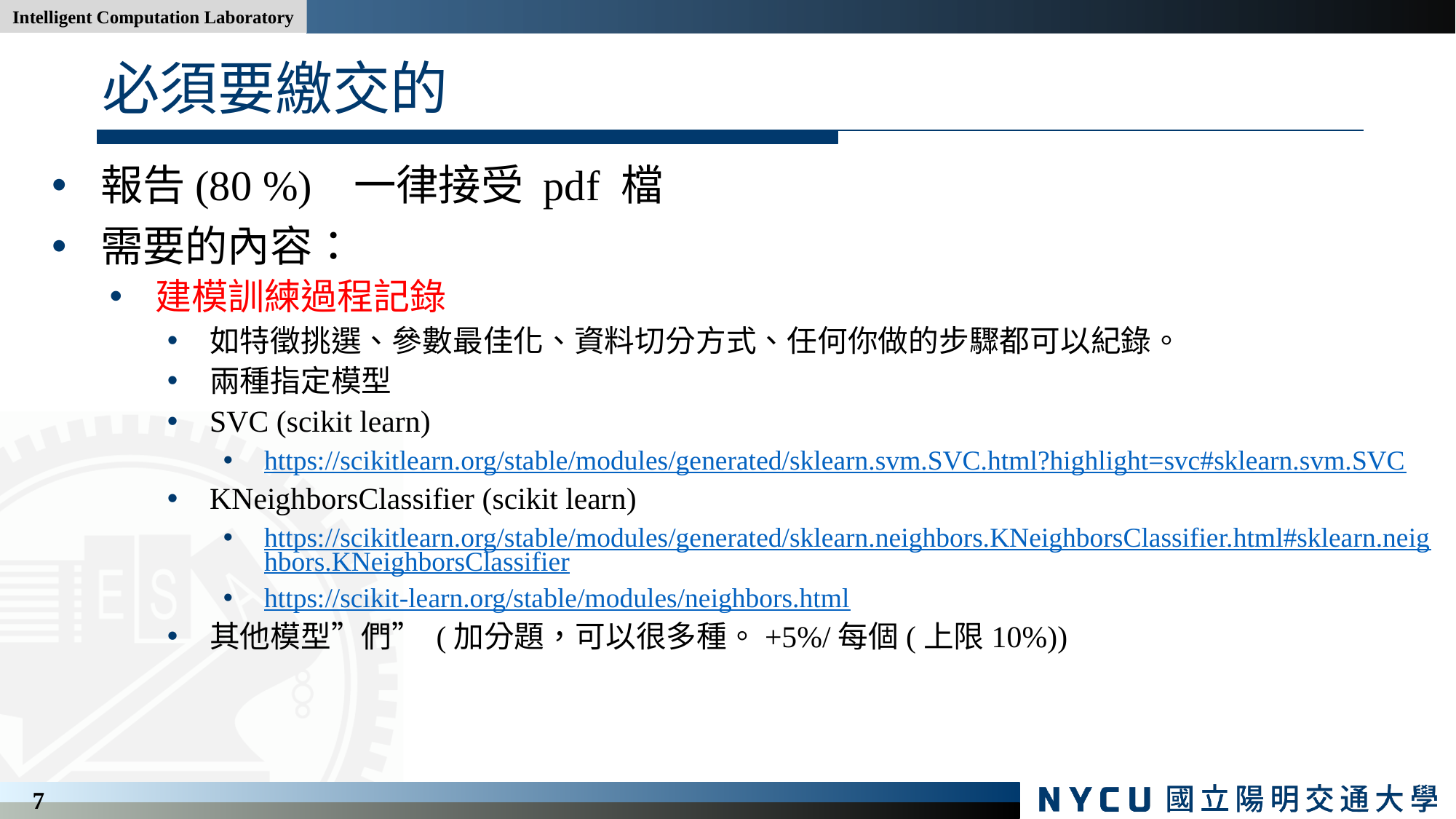

# 必須要繳交的
報告(80 %)   一律接受 pdf 檔
需要的內容：
建模訓練過程記錄
如特徵挑選、參數最佳化、資料切分方式、任何你做的步驟都可以紀錄。
兩種指定模型
SVC (scikit learn)
https://scikitlearn.org/stable/modules/generated/sklearn.svm.SVC.html?highlight=svc#sklearn.svm.SVC
KNeighborsClassifier (scikit learn)
https://scikitlearn.org/stable/modules/generated/sklearn.neighbors.KNeighborsClassifier.html#sklearn.neighbors.KNeighborsClassifier
https://scikit-learn.org/stable/modules/neighbors.html
其他模型”們” (加分題，可以很多種。+5%/每個(上限10%))

7